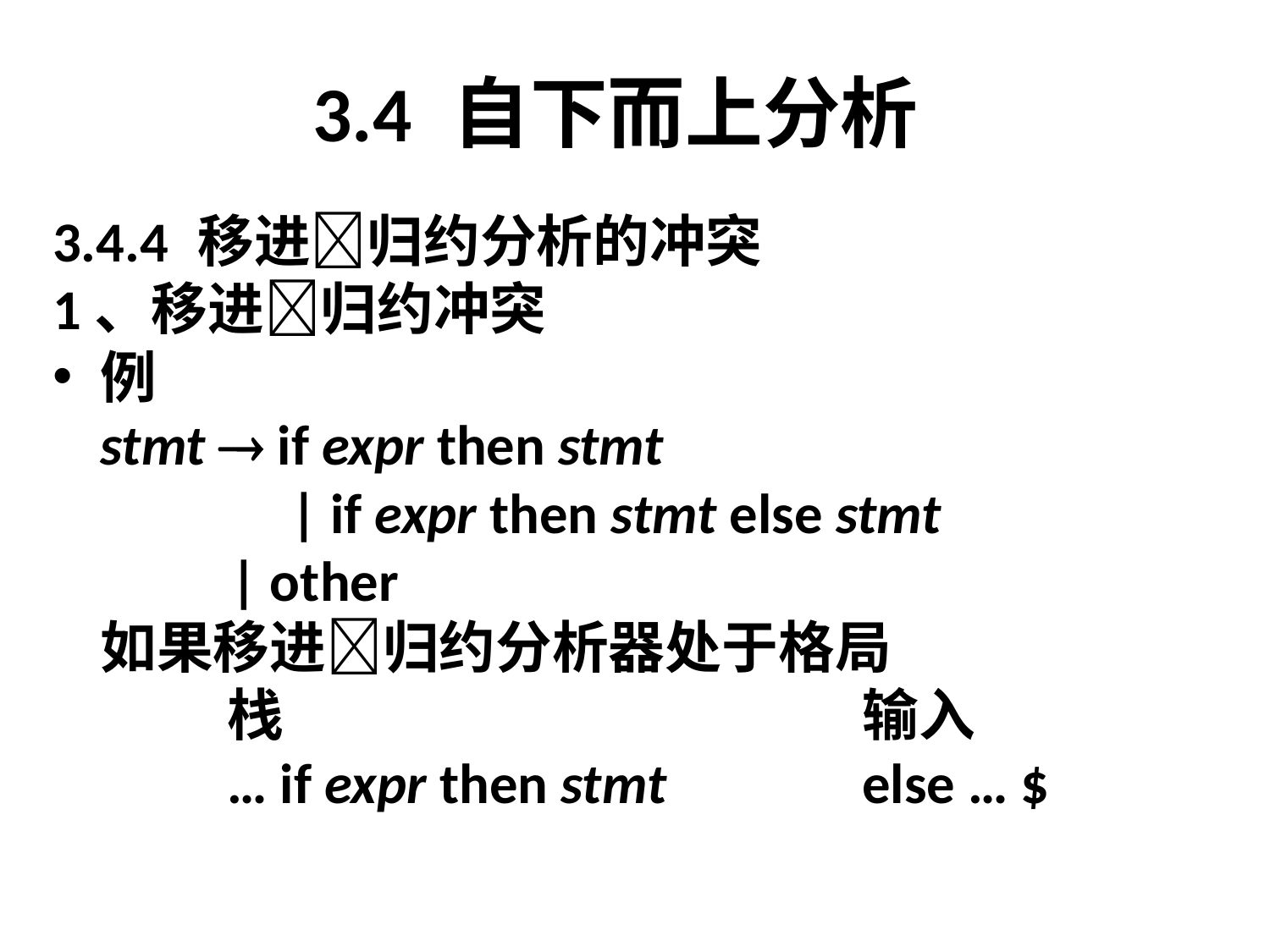

# 3.4 自下而上分析
3.4.4 移进−归约分析的冲突
1、移进−归约冲突
例
	stmt → if expr then stmt
		     | if expr then stmt else stmt
              | other
	如果移进−归约分析器处于格局
		栈					输入
		… if expr then stmt		else … $